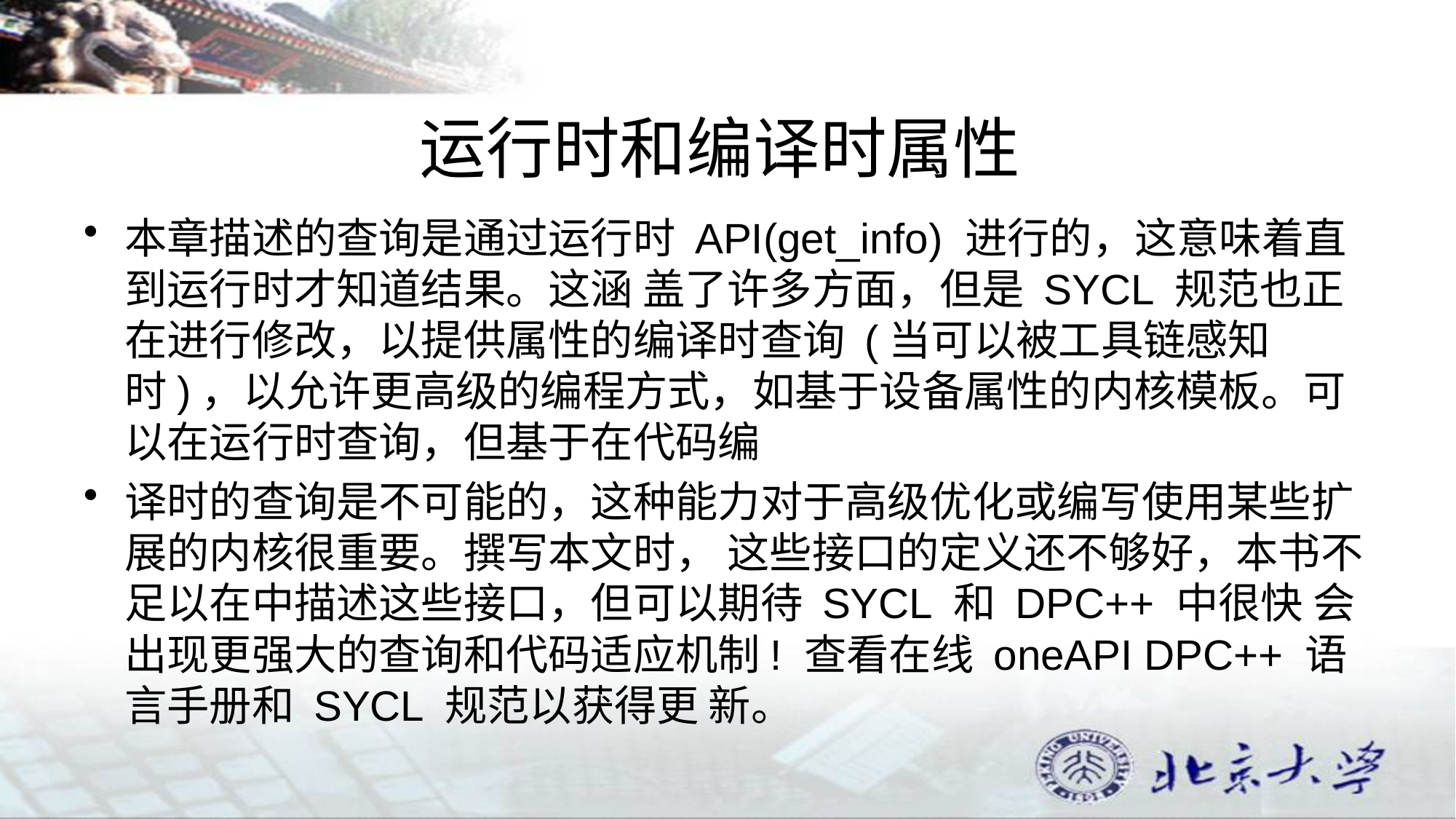

# 运行时和编译时属性
本章描述的查询是通过运行时 API(get_info) 进行的，这意味着直到运行时才知道结果。这涵 盖了许多方面，但是 SYCL 规范也正在进行修改，以提供属性的编译时查询 (当可以被工具链感知 时)，以允许更高级的编程方式，如基于设备属性的内核模板。可以在运行时查询，但基于在代码编
译时的查询是不可能的，这种能力对于高级优化或编写使用某些扩展的内核很重要。撰写本文时， 这些接口的定义还不够好，本书不足以在中描述这些接口，但可以期待 SYCL 和 DPC++ 中很快 会出现更强大的查询和代码适应机制! 查看在线 oneAPI DPC++ 语言手册和 SYCL 规范以获得更 新。